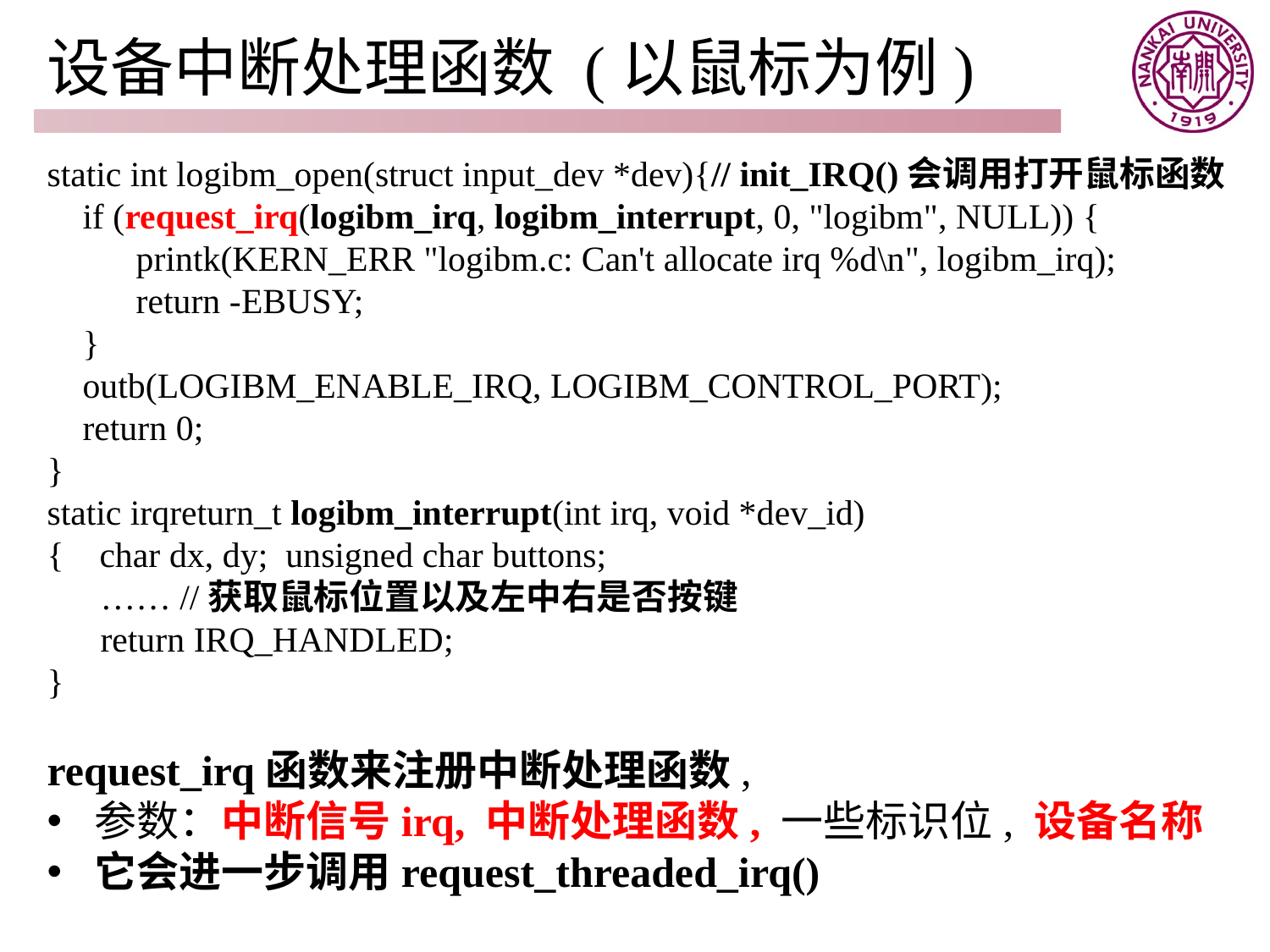

# 设备中断处理函数 (以鼠标为例)
static int logibm_open(struct input_dev *dev){// init_IRQ()会调用打开鼠标函数
    if (request_irq(logibm_irq, logibm_interrupt, 0, "logibm", NULL)) {
          printk(KERN_ERR "logibm.c: Can't allocate irq %d\n", logibm_irq);
          return -EBUSY;
    }
    outb(LOGIBM_ENABLE_IRQ, LOGIBM_CONTROL_PORT);
    return 0;
}
static irqreturn_t logibm_interrupt(int irq, void *dev_id)
{    char dx, dy;  unsigned char buttons;
      …… //获取鼠标位置以及左中右是否按键
      return IRQ_HANDLED;
}

request_irq函数来注册中断处理函数,
参数：中断信号irq, 中断处理函数, 一些标识位, 设备名称
它会进一步调用request_threaded_irq()
29